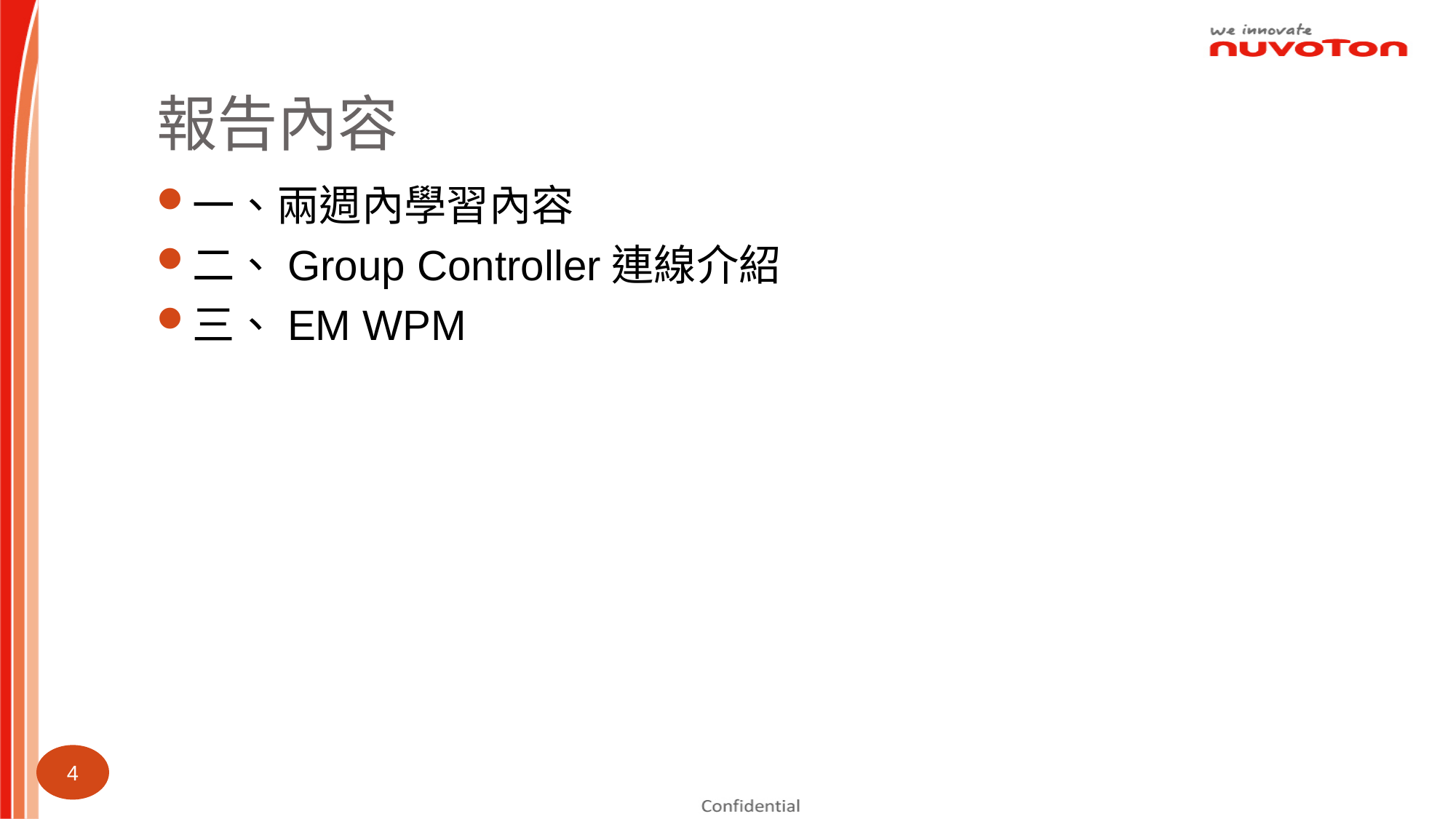

# 報告內容
一、兩週內學習內容
二、Group Controller連線介紹
三、EM WPM

4